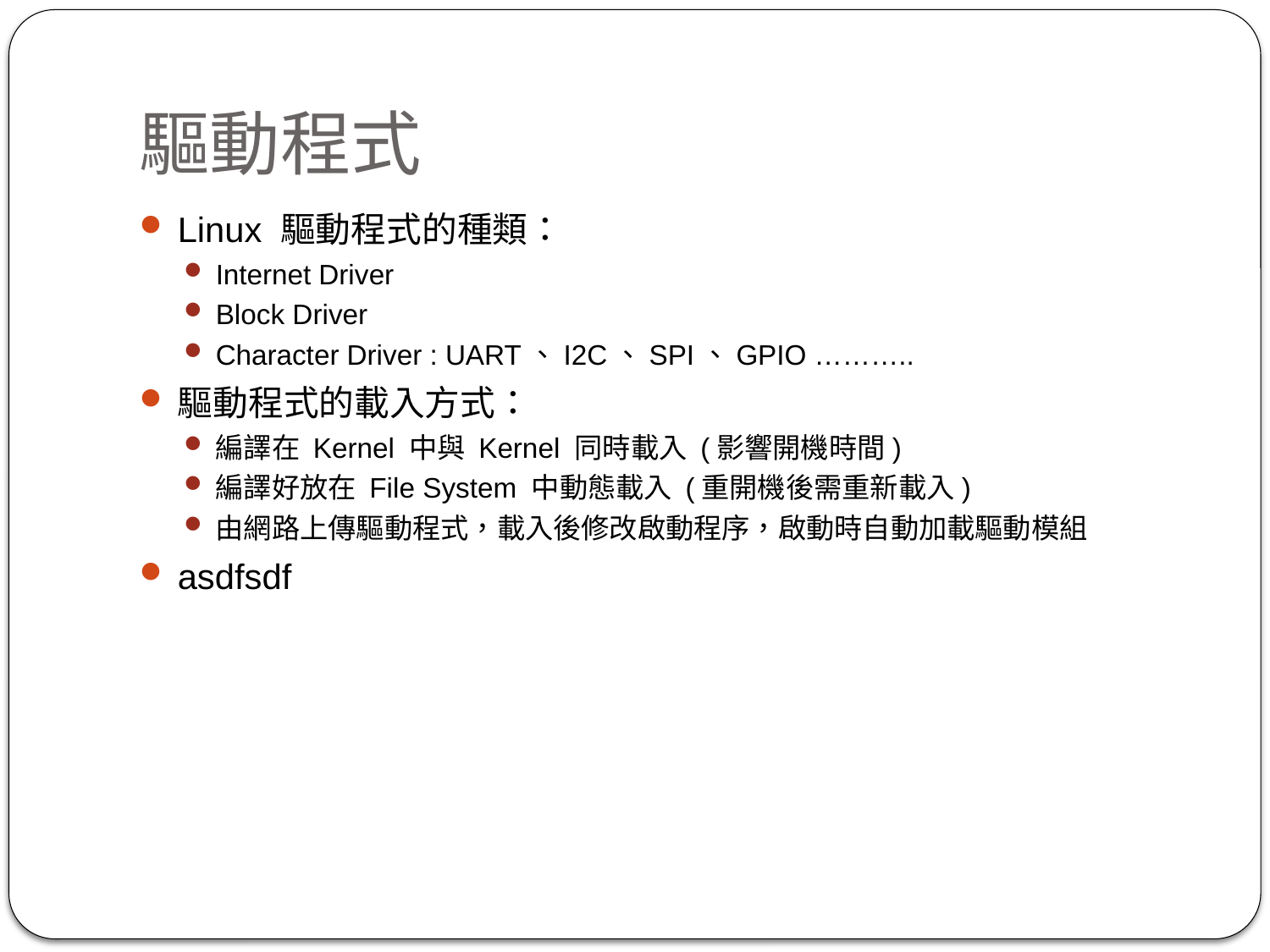

# 驅動程式
Linux 驅動程式的種類：
Internet Driver
Block Driver
Character Driver : UART、I2C、SPI、GPIO ………..
驅動程式的載入方式：
編譯在 Kernel 中與 Kernel 同時載入 (影響開機時間)
編譯好放在 File System 中動態載入 (重開機後需重新載入)
由網路上傳驅動程式，載入後修改啟動程序，啟動時自動加載驅動模組
asdfsdf